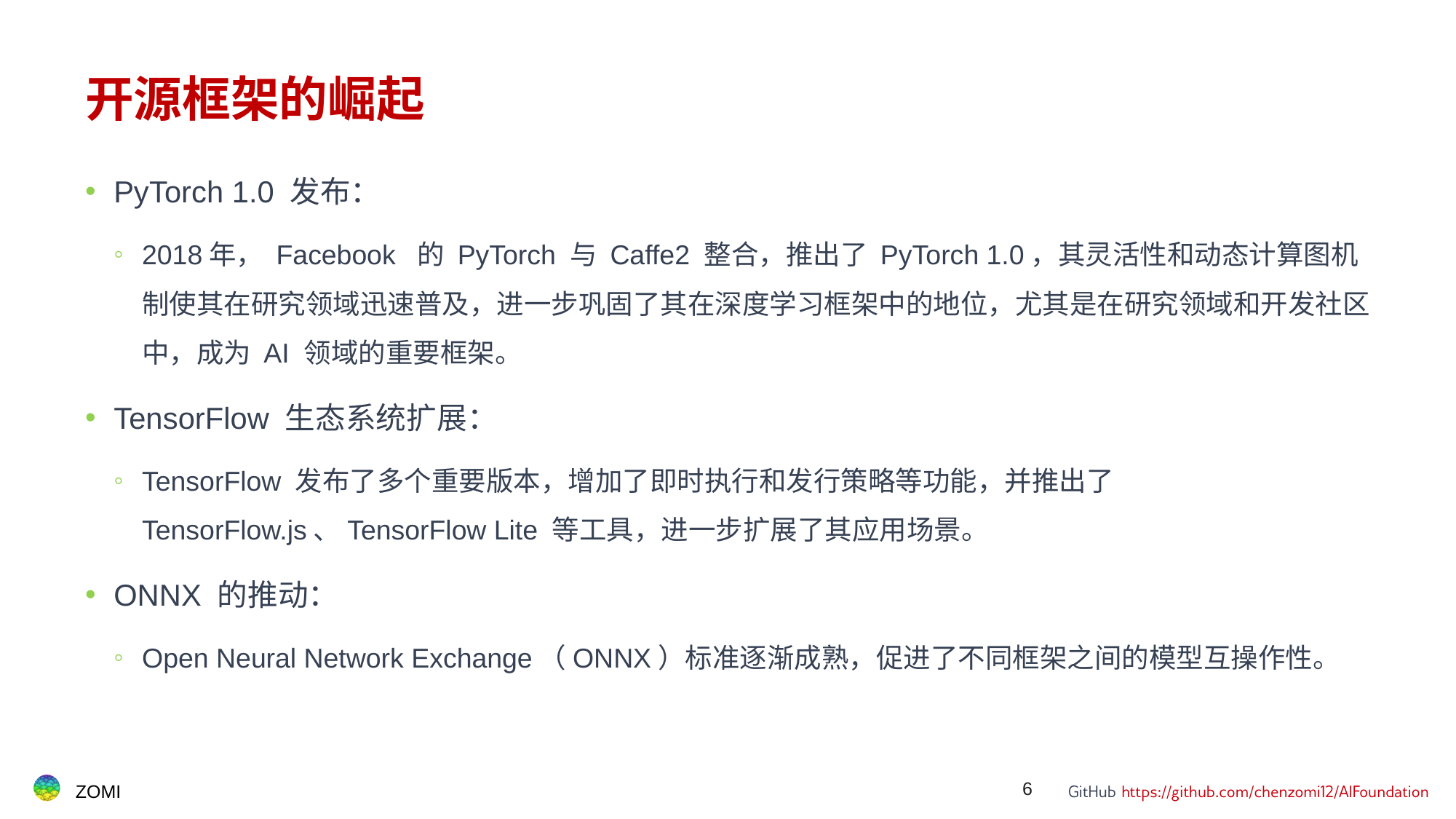

# 开源框架的崛起
PyTorch 1.0 发布：
2018年， Facebook  的 PyTorch 与 Caffe2 整合，推出了 PyTorch 1.0，其灵活性和动态计算图机制使其在研究领域迅速普及，进一步巩固了其在深度学习框架中的地位，尤其是在研究领域和开发社区中，成为 AI 领域的重要框架。
TensorFlow 生态系统扩展：
TensorFlow 发布了多个重要版本，增加了即时执行和发行策略等功能，并推出了 TensorFlow.js、TensorFlow Lite 等工具，进一步扩展了其应用场景。
ONNX 的推动：
Open Neural Network Exchange（ONNX）标准逐渐成熟，促进了不同框架之间的模型互操作性。